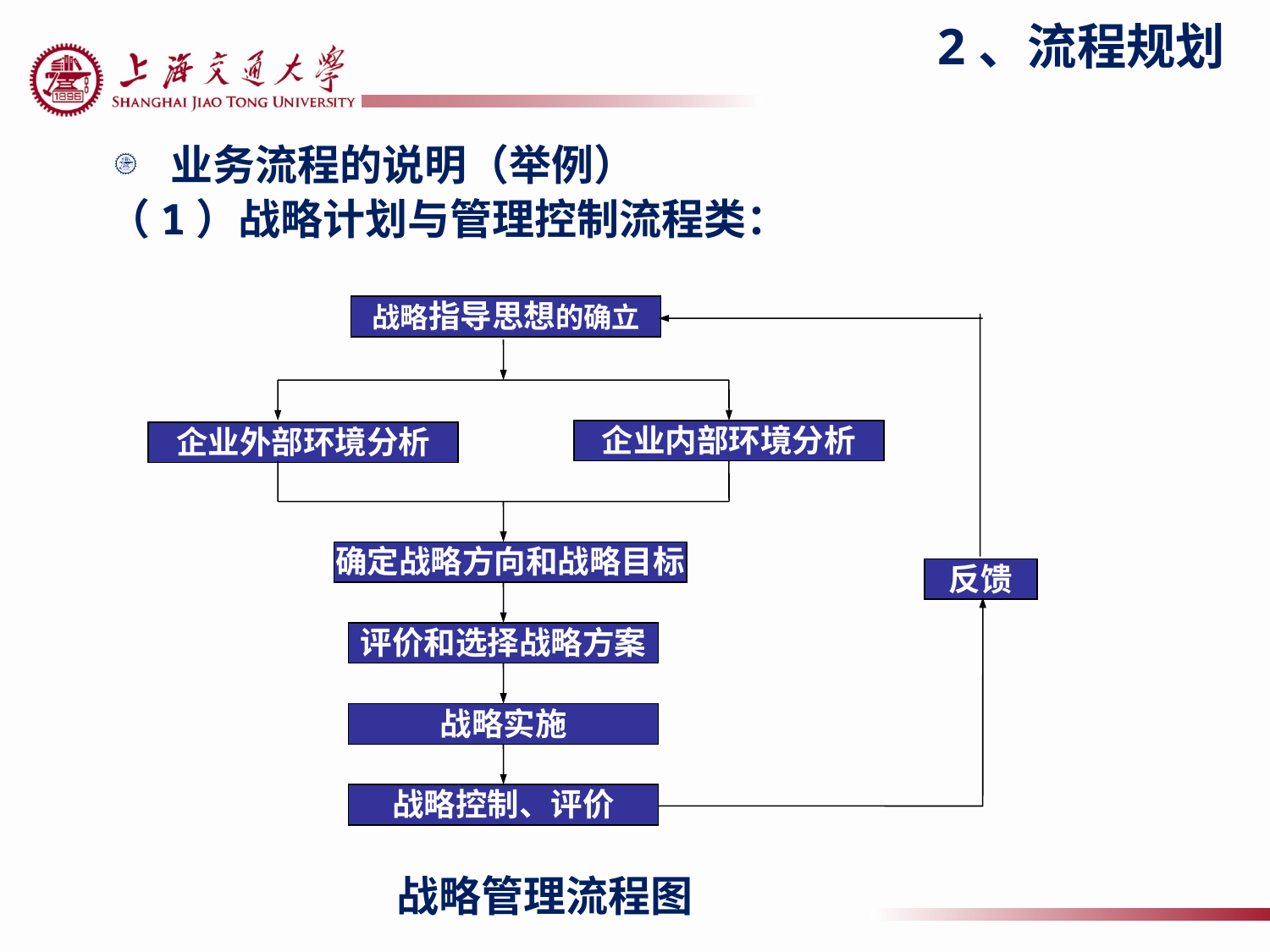

# 2、流程规划
业务流程的说明（举例）
（1）战略计划与管理控制流程类：
战略指导思想的确立

企业内部环境分析

确定战略方向和战略目标
反馈

评价和选择战略方案

战略实施

战略控制、评价

企业外部环境分析
战略管理流程图